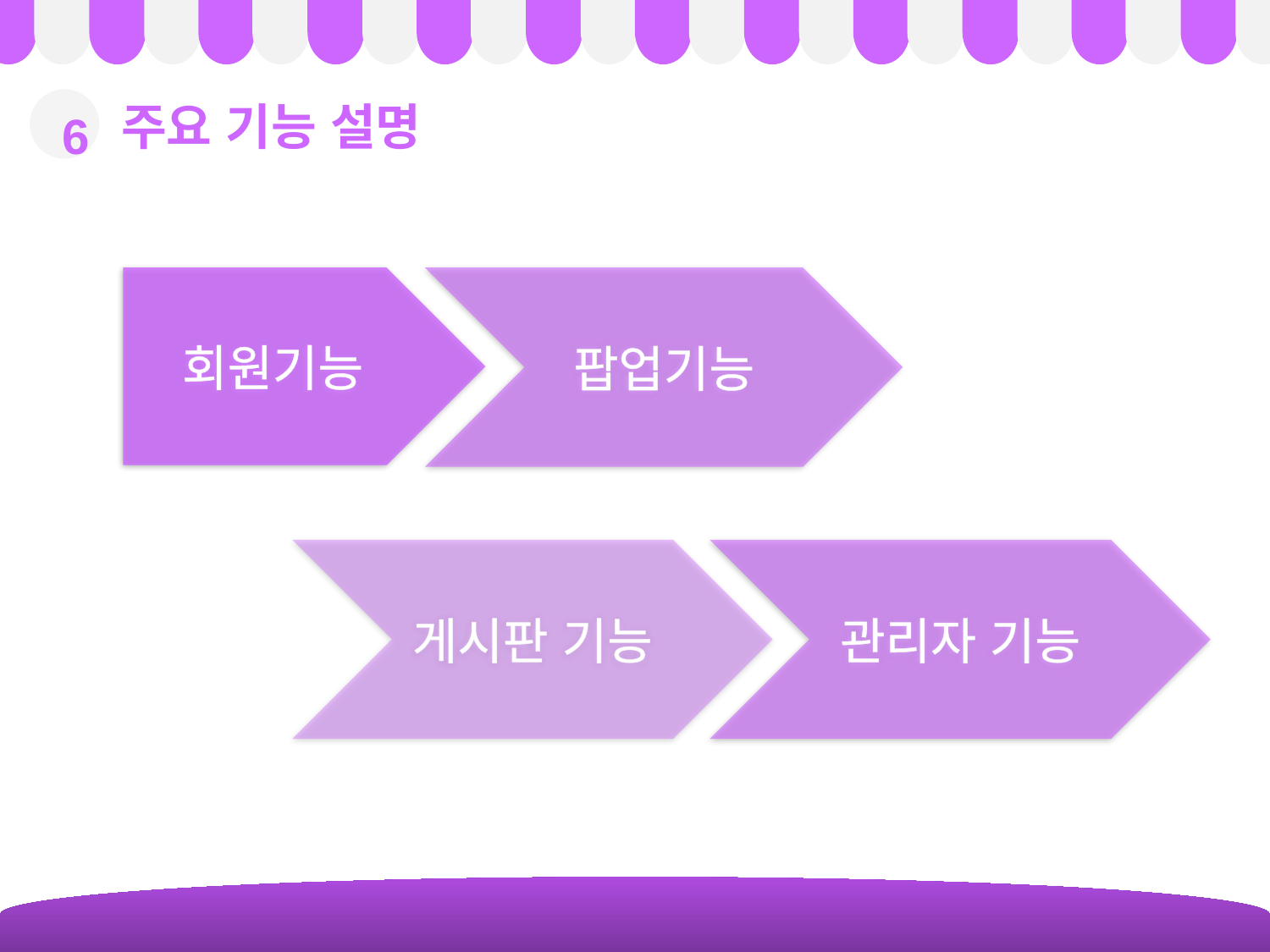

주요 기능 설명
6
회원기능
팝업기능

게시판 기능
관리자 기능